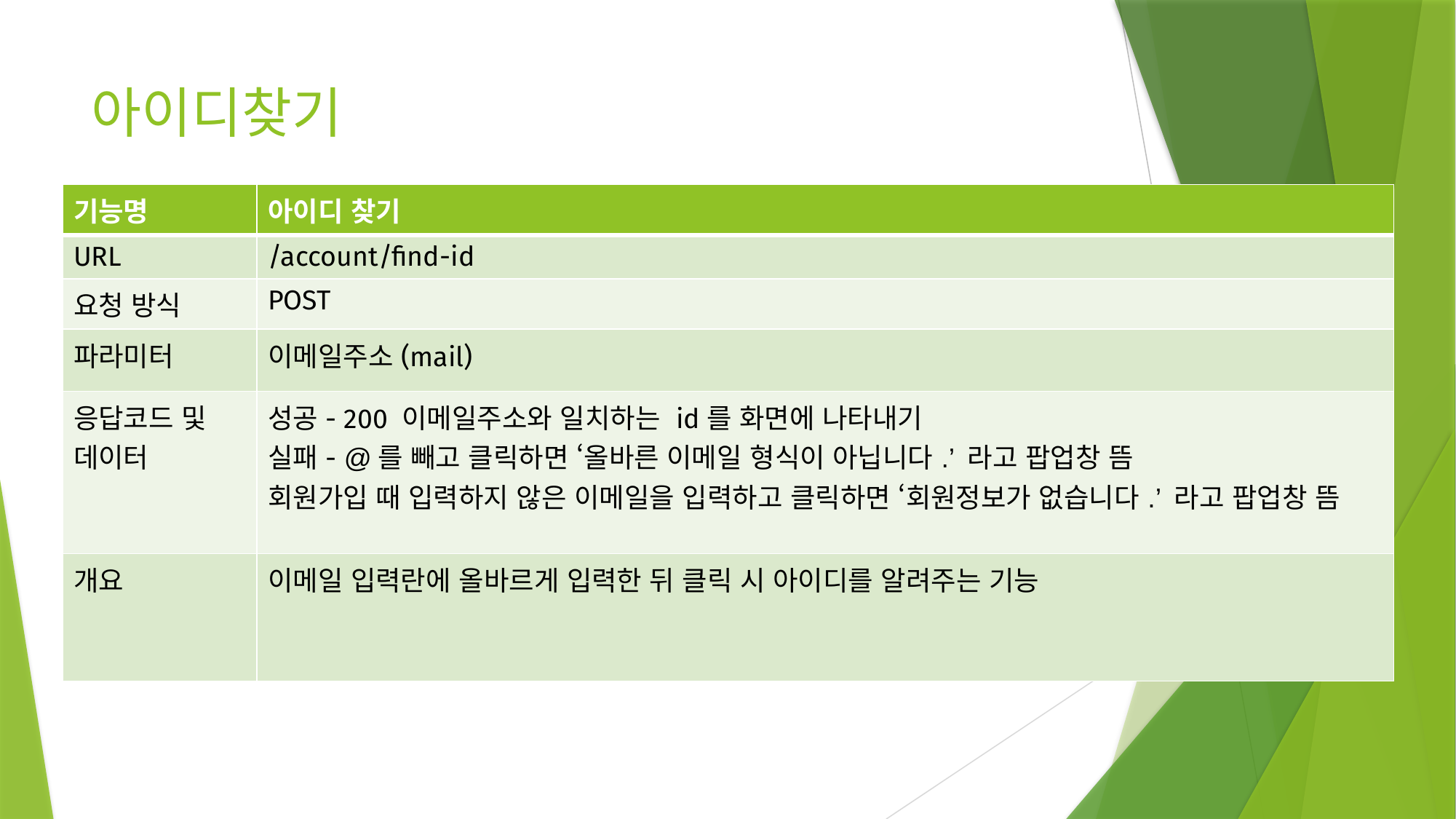

아이디찾기
| 기능명 | 아이디 찾기 |
| --- | --- |
| URL | /account/find-id |
| 요청 방식 | POST |
| 파라미터 | 이메일주소(mail) |
| 응답코드 및 데이터 | 성공- 200 이메일주소와 일치하는 id를 화면에 나타내기 실패- @를 빼고 클릭하면 ‘올바른 이메일 형식이 아닙니다.’ 라고 팝업창 뜸 회원가입 때 입력하지 않은 이메일을 입력하고 클릭하면 ‘회원정보가 없습니다.’ 라고 팝업창 뜸 |
| 개요 | 이메일 입력란에 올바르게 입력한 뒤 클릭 시 아이디를 알려주는 기능 |